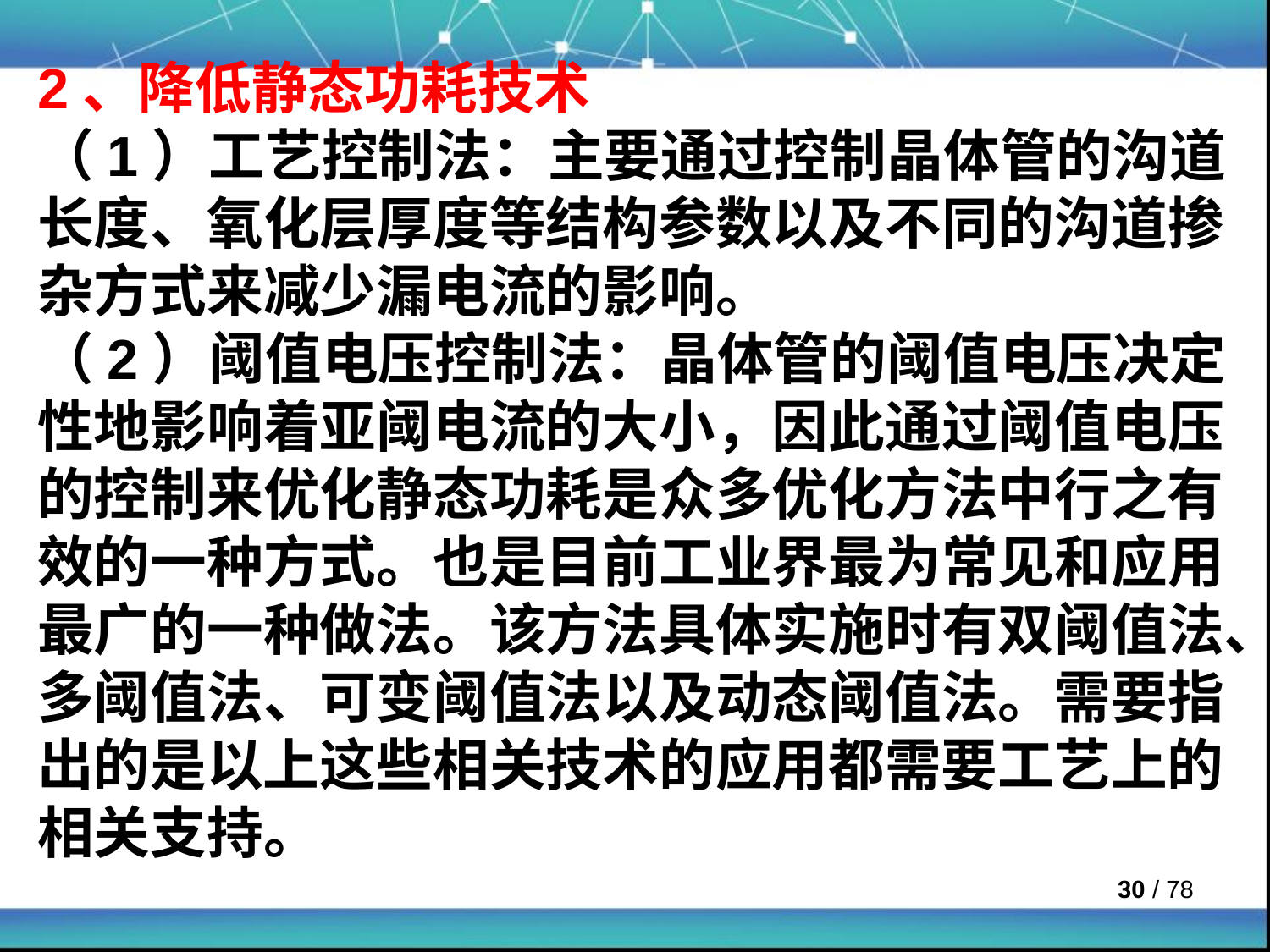

2、降低静态功耗技术
（1）工艺控制法：主要通过控制晶体管的沟道长度、氧化层厚度等结构参数以及不同的沟道掺杂方式来减少漏电流的影响。
（2）阈值电压控制法：晶体管的阈值电压决定性地影响着亚阈电流的大小，因此通过阈值电压的控制来优化静态功耗是众多优化方法中行之有效的一种方式。也是目前工业界最为常见和应用最广的一种做法。该方法具体实施时有双阈值法、多阈值法、可变阈值法以及动态阈值法。需要指出的是以上这些相关技术的应用都需要工艺上的相关支持。
30 / 78